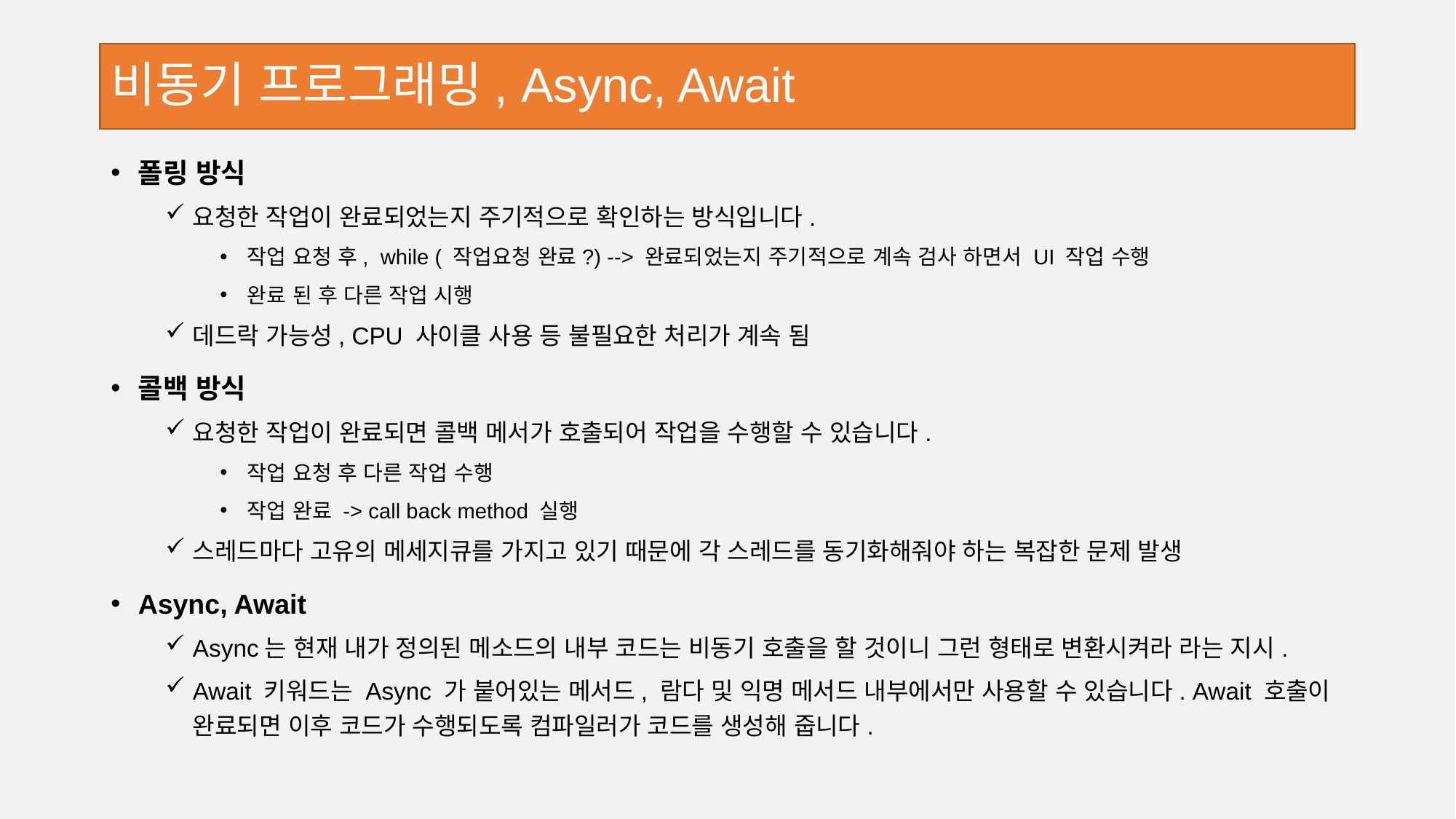

# 비동기 프로그래밍, Async, Await
폴링 방식
요청한 작업이 완료되었는지 주기적으로 확인하는 방식입니다.
작업 요청 후,  while ( 작업요청 완료?) --> 완료되었는지 주기적으로 계속 검사 하면서 UI 작업 수행
완료 된 후 다른 작업 시행
데드락 가능성, CPU 사이클 사용 등 불필요한 처리가 계속 됨
콜백 방식
요청한 작업이 완료되면 콜백 메서가 호출되어 작업을 수행할 수 있습니다.
작업 요청 후 다른 작업 수행
작업 완료 -> call back method 실행
스레드마다 고유의 메세지큐를 가지고 있기 때문에 각 스레드를 동기화해줘야 하는 복잡한 문제 발생
Async, Await
Async는 현재 내가 정의된 메소드의 내부 코드는 비동기 호출을 할 것이니 그런 형태로 변환시켜라 라는 지시.
Await 키워드는 Async 가 붙어있는 메서드, 람다 및 익명 메서드 내부에서만 사용할 수 있습니다. Await 호출이 완료되면 이후 코드가 수행되도록 컴파일러가 코드를 생성해 줍니다.